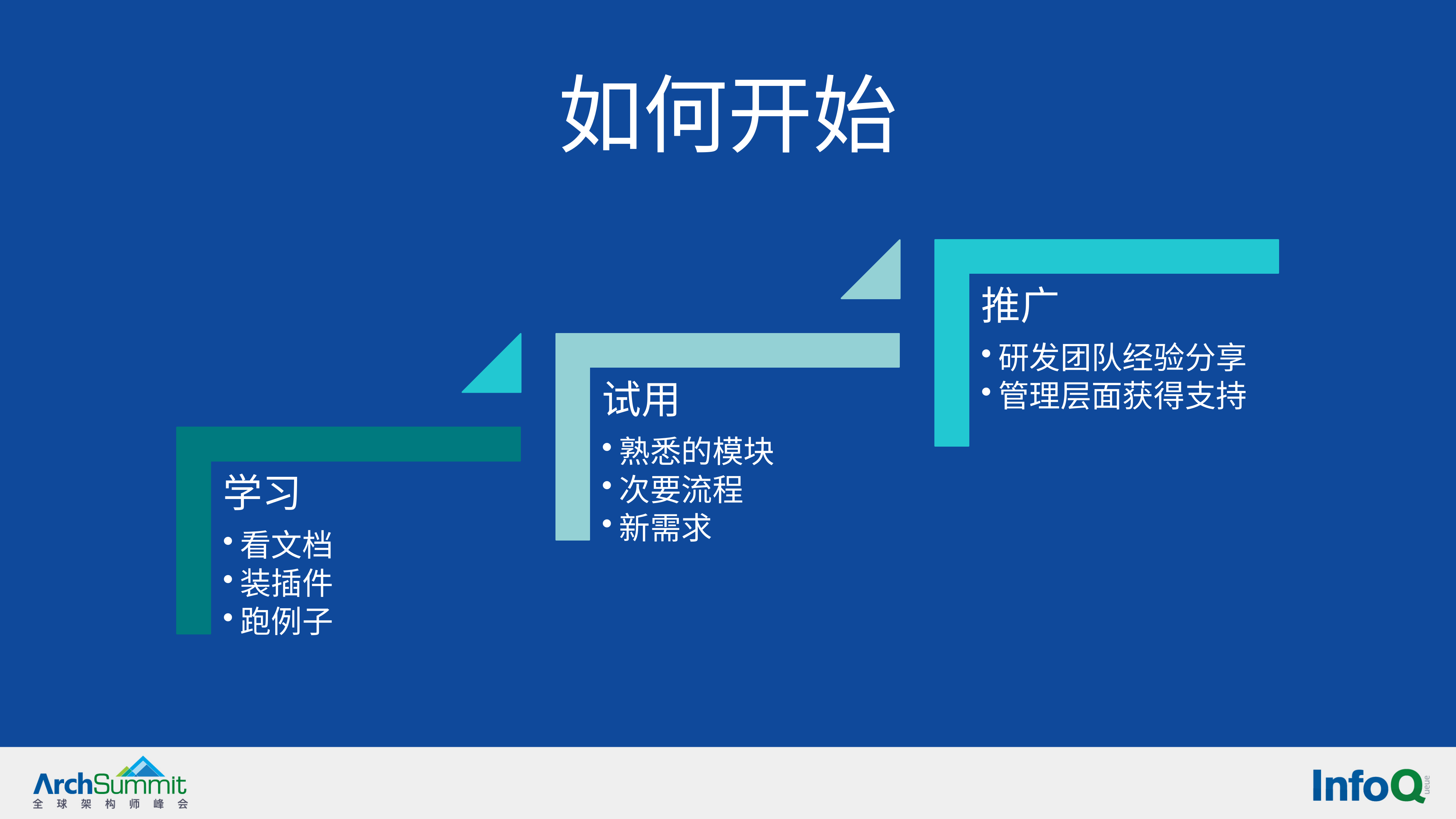

# 如何开始
学习
看文档
装插件
跑例子
试用
熟悉的模块
次要流程
新需求
推广
研发团队经验分享
管理层面获得支持